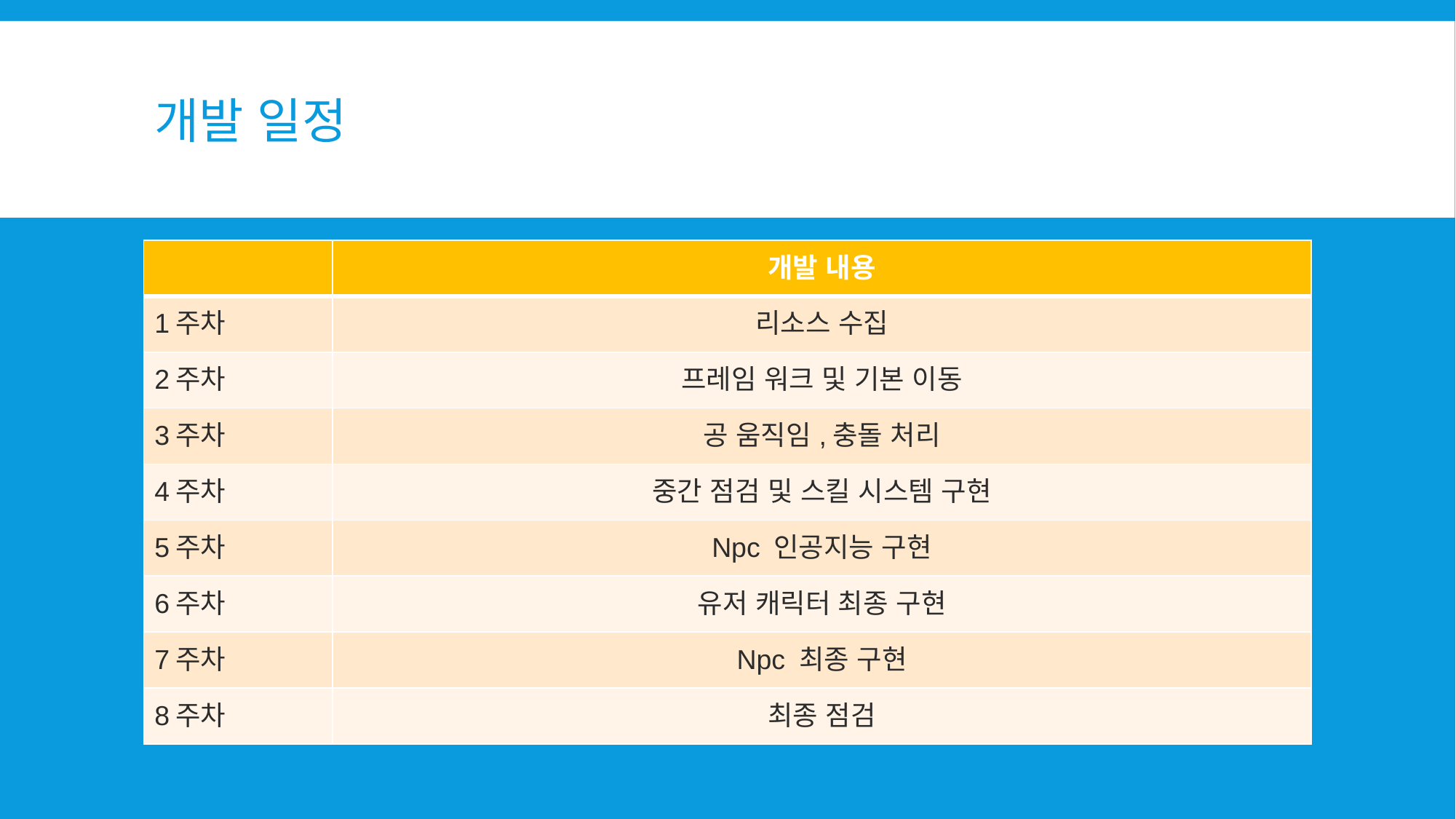

# 개발 일정
|  | 개발 내용 |
| --- | --- |
| 1주차 | 리소스 수집 |
| 2주차 | 프레임 워크 및 기본 이동 |
| 3주차 | 공 움직임,충돌 처리 |
| 4주차 | 중간 점검 및 스킬 시스템 구현 |
| 5주차 | Npc 인공지능 구현 |
| 6주차 | 유저 캐릭터 최종 구현 |
| 7주차 | Npc 최종 구현 |
| 8주차 | 최종 점검 |